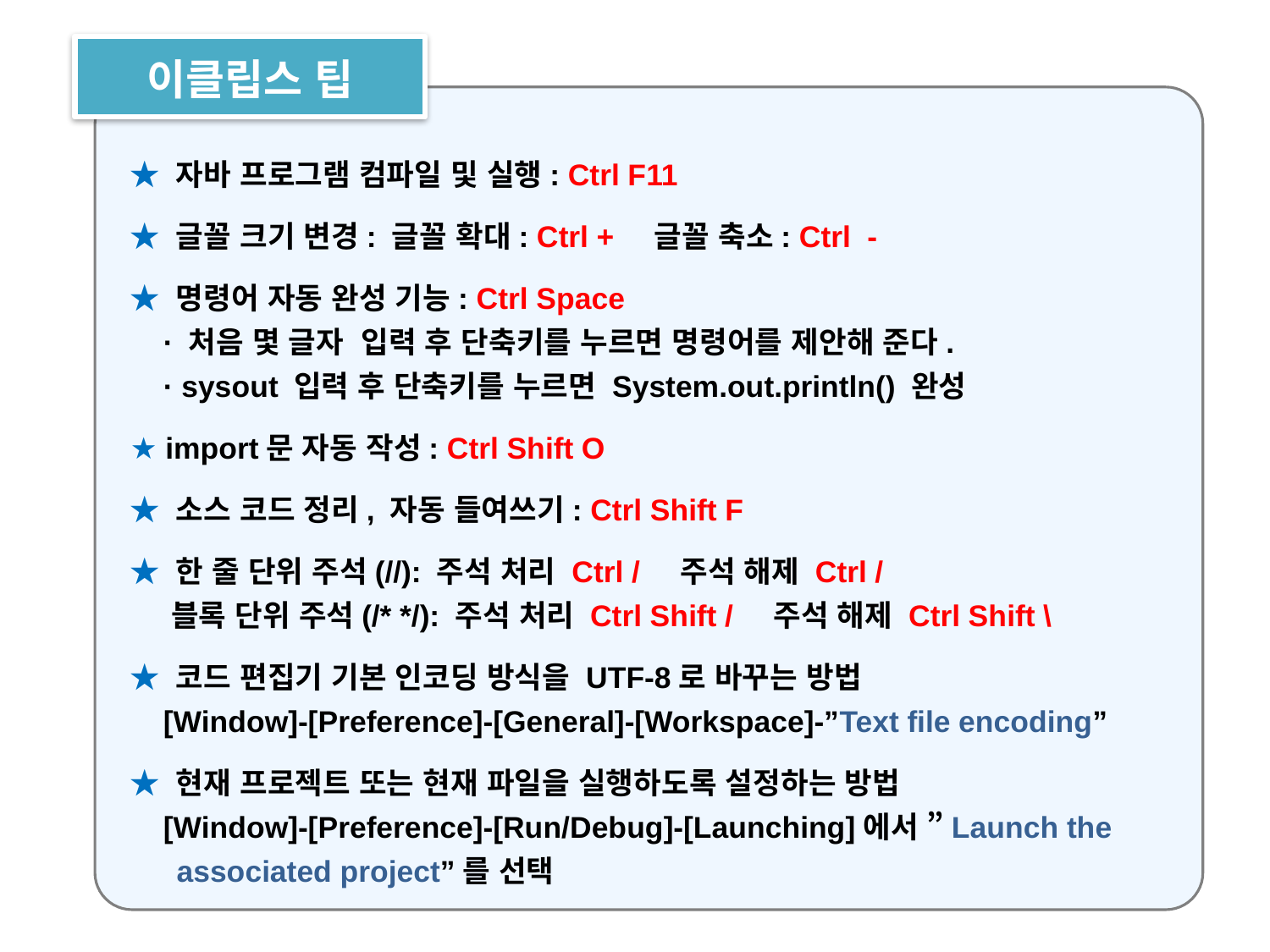

이클립스 팁

★ 자바 프로그램 컴파일 및 실행: Ctrl F11

★ 글꼴 크기 변경: 글꼴 확대: Ctrl +    글꼴 축소: Ctrl  -

★ 명령어 자동 완성 기능: Ctrl Space
    · 처음 몇 글자  입력 후 단축키를 누르면 명령어를 제안해 준다.
    · sysout 입력 후 단축키를 누르면 System.out.println() 완성

★ import문 자동 작성: Ctrl Shift O

★ 소스 코드 정리, 자동 들여쓰기: Ctrl Shift F

★ 한 줄 단위 주석(//): 주석 처리 Ctrl /    주석 해제 Ctrl /
    블록 단위 주석(/* */): 주석 처리 Ctrl Shift /    주석 해제 Ctrl Shift \

★ 코드 편집기 기본 인코딩 방식을 UTF-8로 바꾸는 방법
    [Window]-[Preference]-[General]-[Workspace]-”Text file encoding”

★ 현재 프로젝트 또는 현재 파일을 실행하도록 설정하는 방법
    [Window]-[Preference]-[Run/Debug]-[Launching]에서 ”Launch the associated project”를 선택